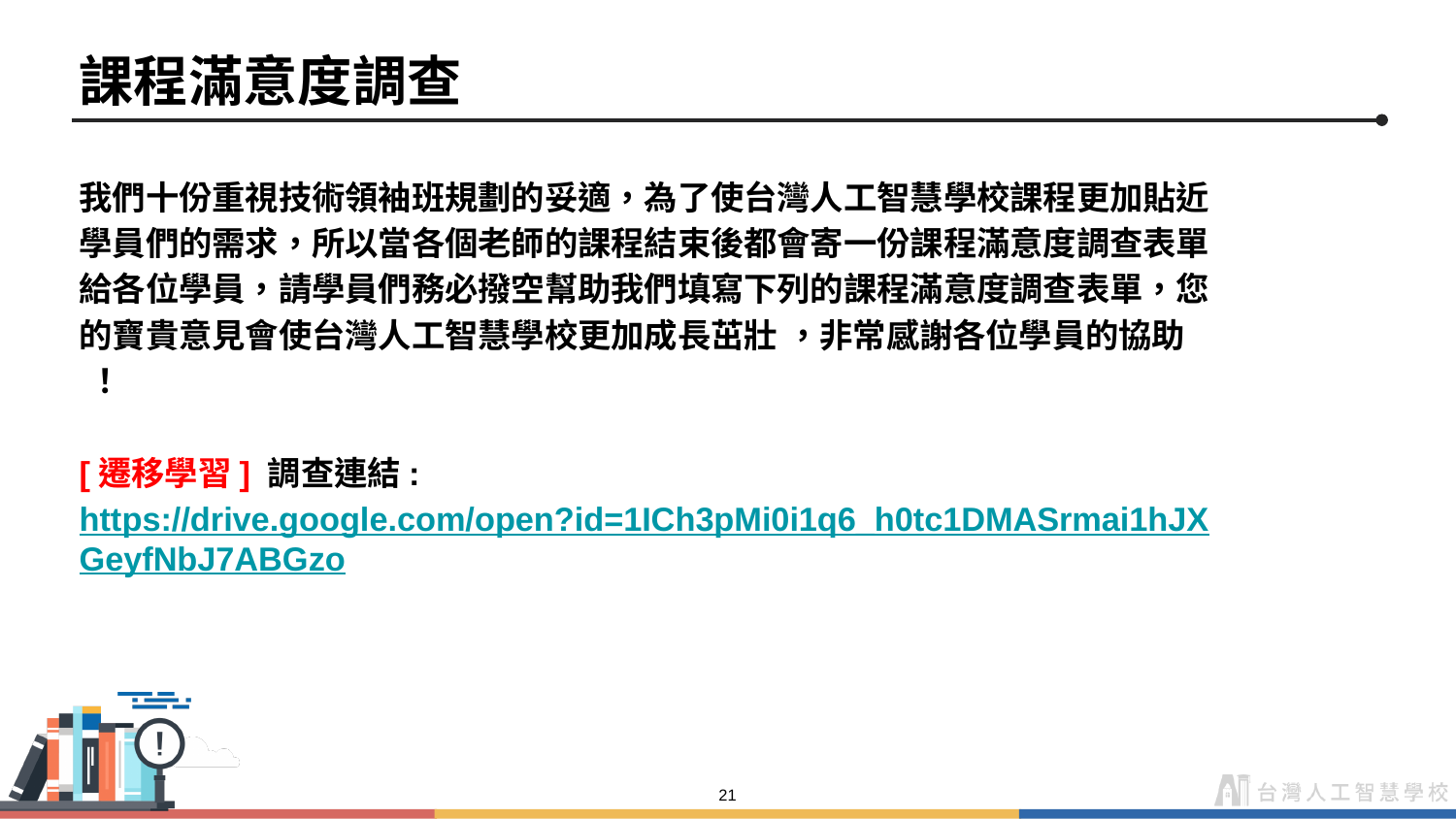

# 課程滿意度調查
我們十份重視技術領袖班規劃的妥適，為了使台灣人工智慧學校課程更加貼近學員們的需求，所以當各個老師的課程結束後都會寄一份課程滿意度調查表單給各位學員，請學員們務必撥空幫助我們填寫下列的課程滿意度調查表單，您的寶貴意見會使台灣人工智慧學校更加成長茁壯 ，非常感謝各位學員的協助 ！

[遷移學習] 調查連結:
https://drive.google.com/open?id=1ICh3pMi0i1q6_h0tc1DMASrmai1hJXGeyfNbJ7ABGzo
21